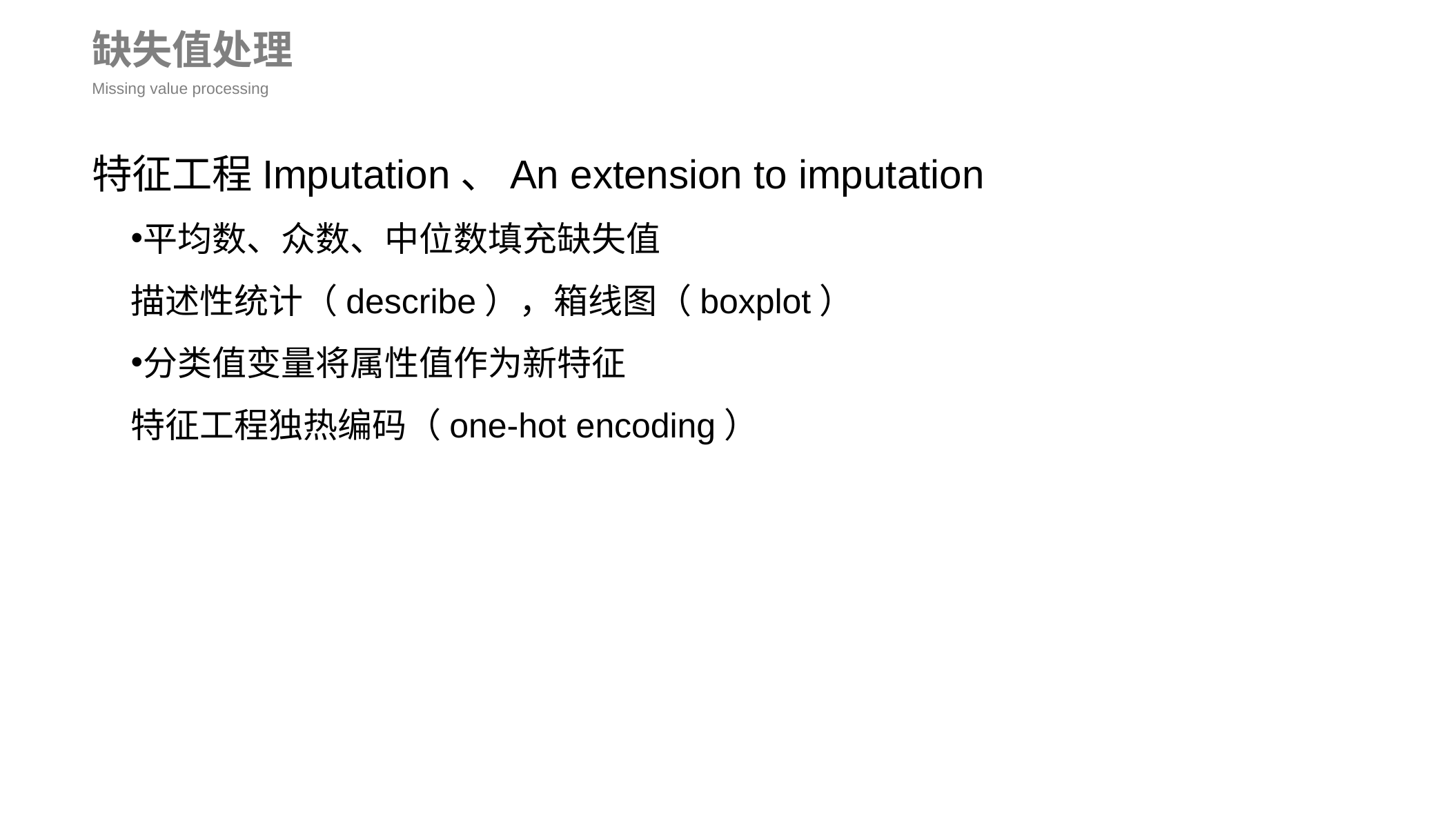

缺失值处理
Missing value processing
特征工程Imputation、An extension to imputation
平均数、众数、中位数填充缺失值
描述性统计（describe），箱线图（boxplot）
分类值变量将属性值作为新特征
特征工程独热编码（one-hot encoding）